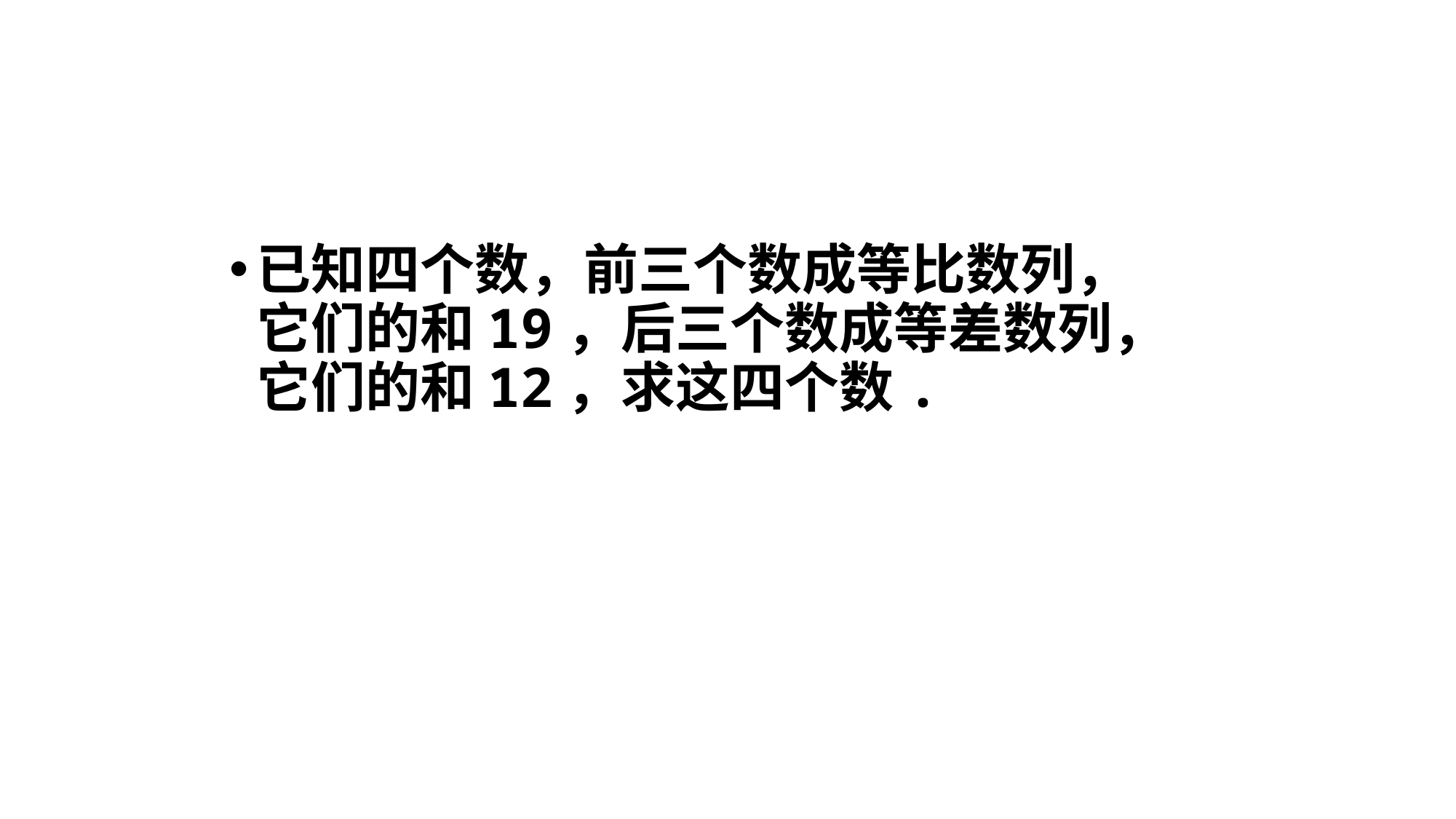

已知四个数，前三个数成等比数列，它们的和19，后三个数成等差数列，它们的和12，求这四个数.